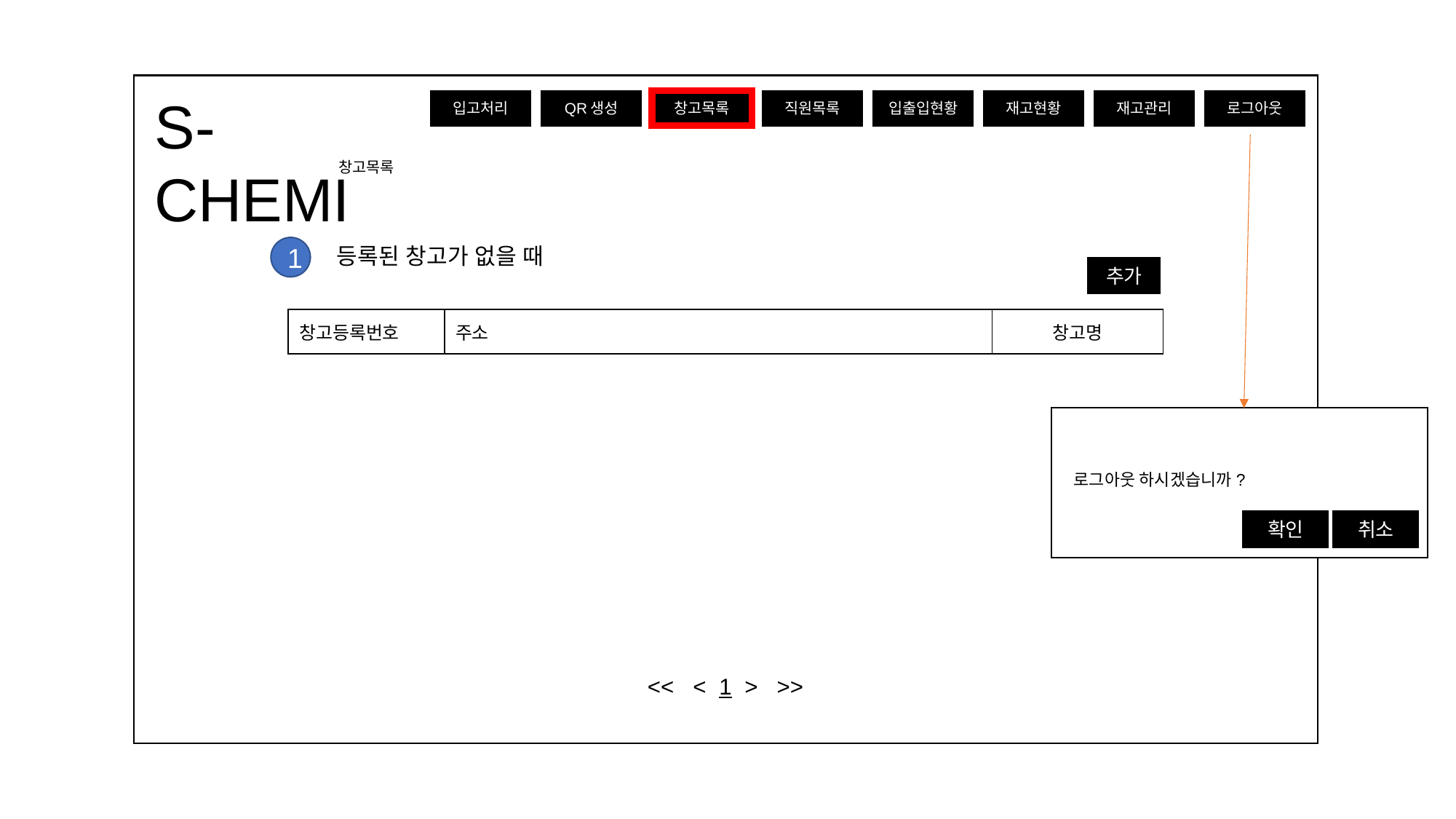

S-CHEMI
입고처리
창고목록
재고현황
로그아웃
QR생성
직원목록
입출입현황
재고관리
창고목록
등록된 창고가 없을 때
1
추가
| 창고등록번호 | 주소 | 창고명 |
| --- | --- | --- |

로그아웃 하시겠습니까?
확인
취소
<<   <  1  >   >>